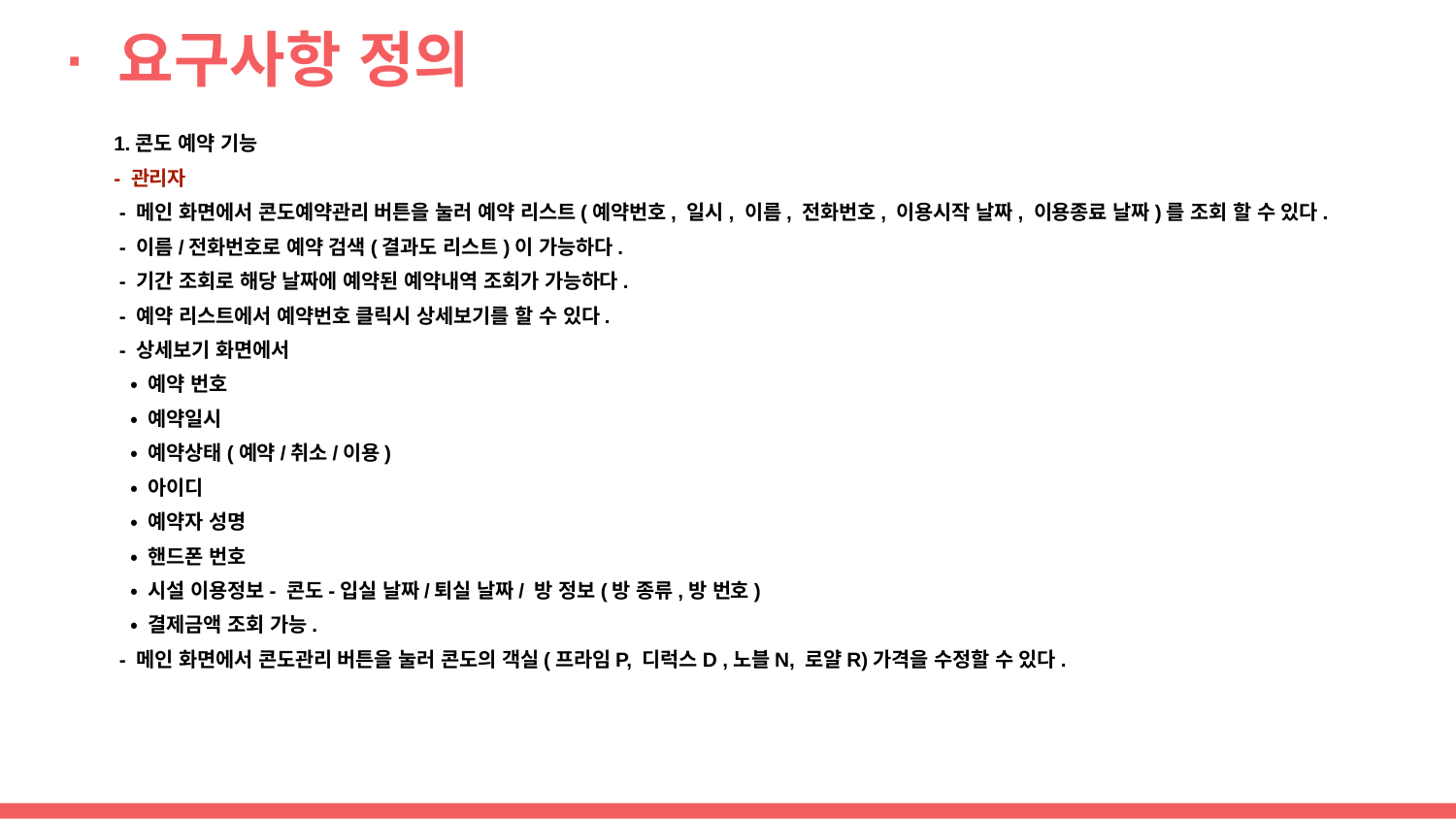

# · 요구사항 정의

1.콘도 예약 기능
- 관리자
 - 메인 화면에서 콘도예약관리 버튼을 눌러 예약 리스트(예약번호, 일시, 이름, 전화번호, 이용시작 날짜, 이용종료 날짜)를 조회 할 수 있다.
 - 이름/전화번호로 예약 검색(결과도 리스트)이 가능하다.
 - 기간 조회로 해당 날짜에 예약된 예약내역 조회가 가능하다.
 - 예약 리스트에서 예약번호 클릭시 상세보기를 할 수 있다.
 - 상세보기 화면에서
   • 예약 번호
   • 예약일시
   • 예약상태(예약/취소/이용)
   • 아이디
   • 예약자 성명
   • 핸드폰 번호
   • 시설 이용정보- 콘도-입실 날짜/퇴실 날짜/ 방 정보(방 종류,방 번호)
   • 결제금액 조회 가능.
 - 메인 화면에서 콘도관리 버튼을 눌러 콘도의 객실(프라임P, 디럭스D ,노블N, 로얄R)가격을 수정할 수 있다.